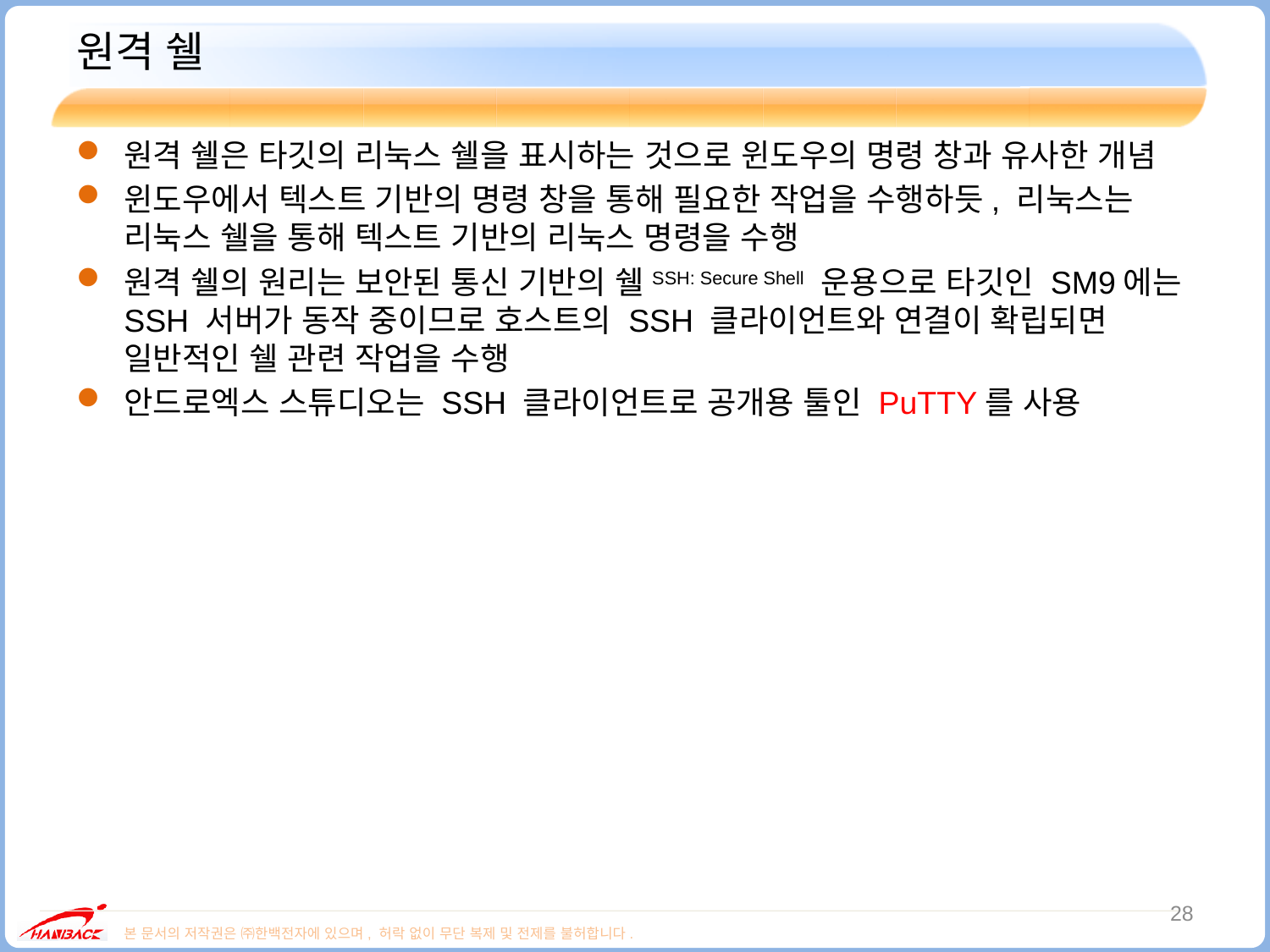

# 원격 쉘
원격 쉘은 타깃의 리눅스 쉘을 표시하는 것으로 윈도우의 명령 창과 유사한 개념
윈도우에서 텍스트 기반의 명령 창을 통해 필요한 작업을 수행하듯, 리눅스는 리눅스 쉘을 통해 텍스트 기반의 리눅스 명령을 수행
원격 쉘의 원리는 보안된 통신 기반의 쉘SSH: Secure Shell 운용으로 타깃인 SM9에는 SSH 서버가 동작 중이므로 호스트의 SSH 클라이언트와 연결이 확립되면 일반적인 쉘 관련 작업을 수행
안드로엑스 스튜디오는 SSH 클라이언트로 공개용 툴인 PuTTY를 사용
28